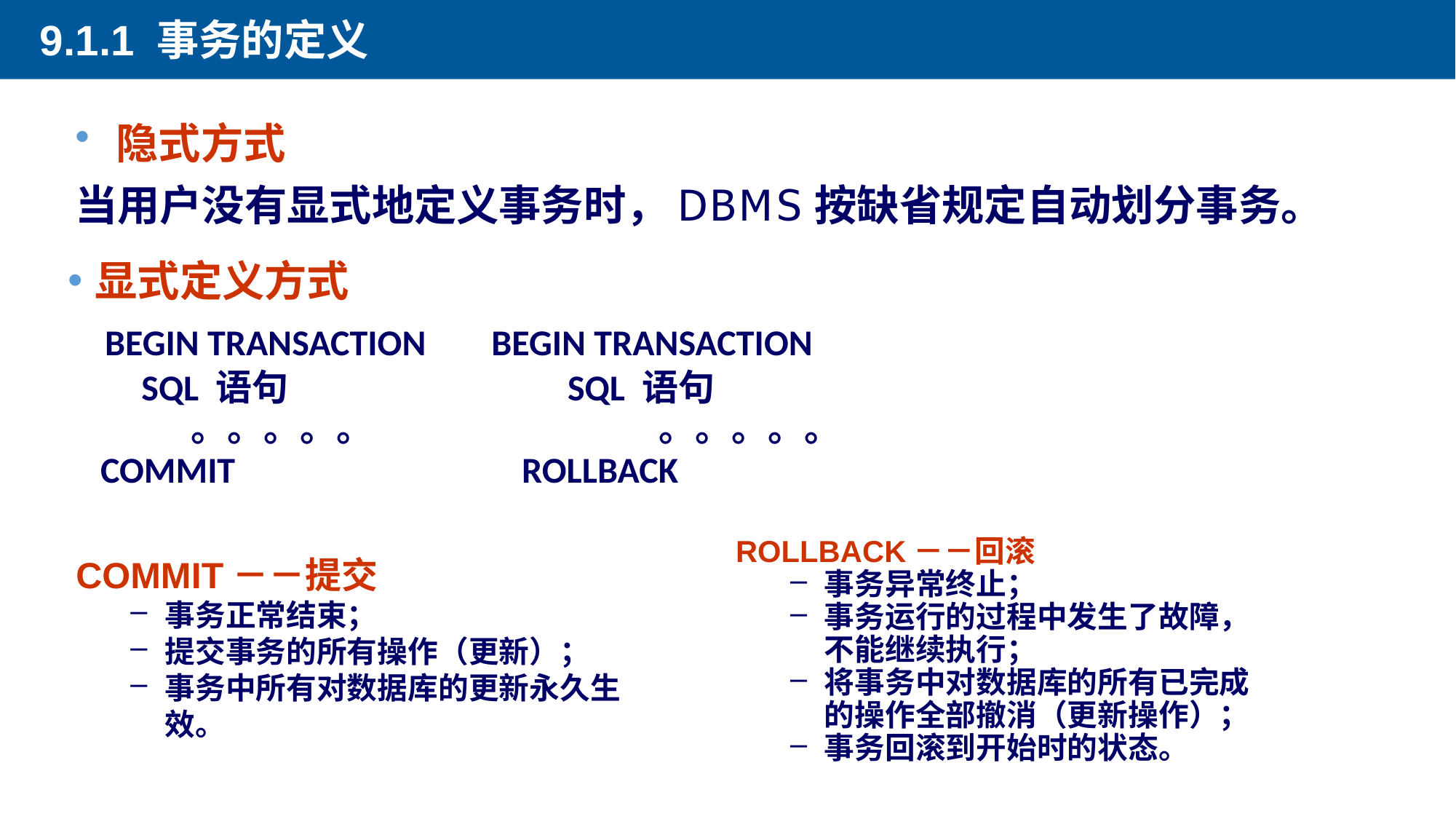

9.1.1 事务的定义
隐式方式
当用户没有显式地定义事务时，DBMS按缺省规定自动划分事务。
显式定义方式
   BEGIN TRANSACTION        BEGIN TRANSACTION
         SQL 语句                                 SQL 语句
              。。。。。                                   。。。。。
    COMMIT                                   ROLLBACK
ROLLBACK－－回滚
事务异常终止；
事务运行的过程中发生了故障，不能继续执行；
将事务中对数据库的所有已完成的操作全部撤消（更新操作）；
事务回滚到开始时的状态。
COMMIT－－提交
事务正常结束；
提交事务的所有操作（更新）；
事务中所有对数据库的更新永久生效。